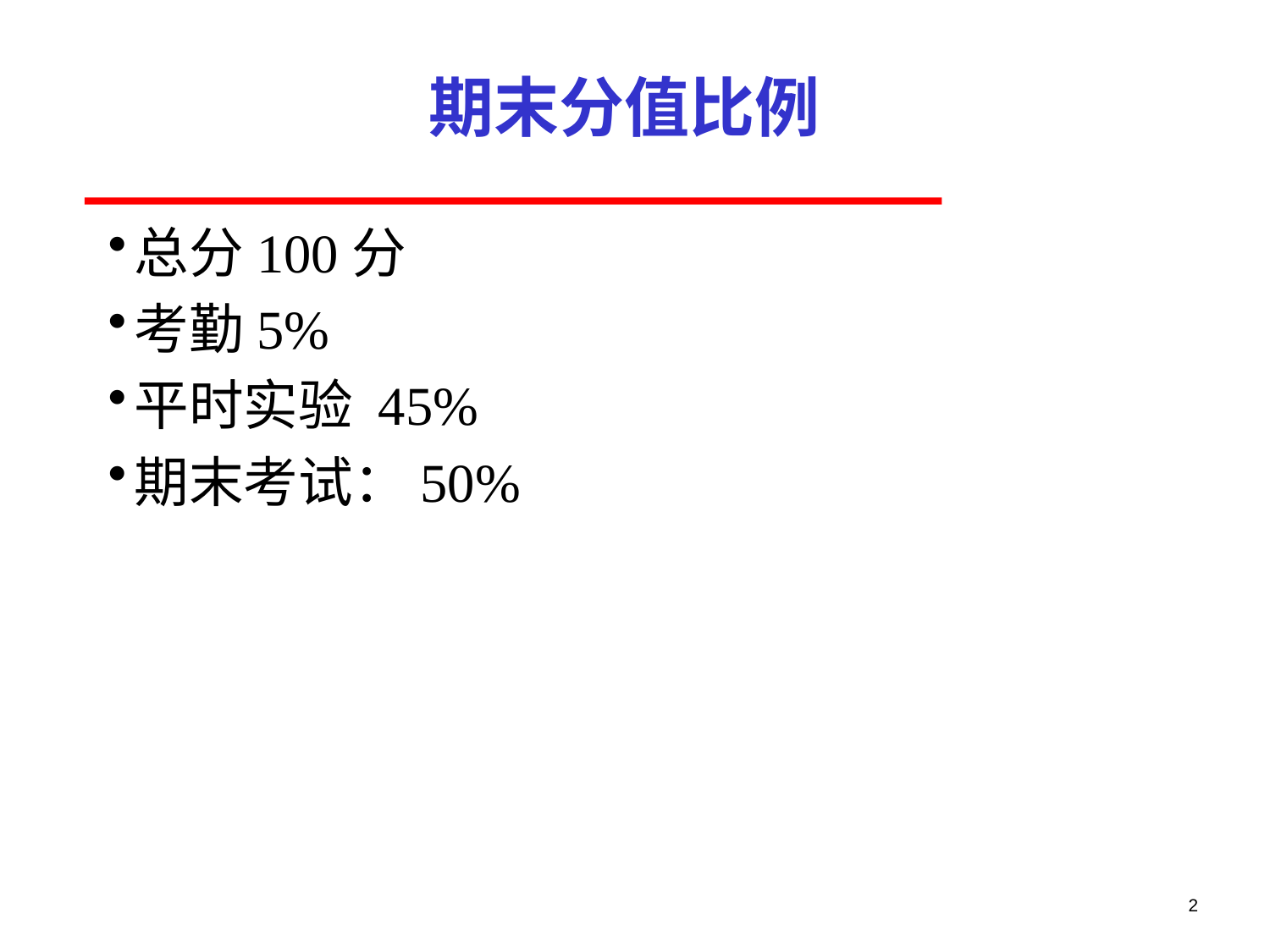

# 期末分值比例
总分100分
考勤5%
平时实验 45%
期末考试：50%

2